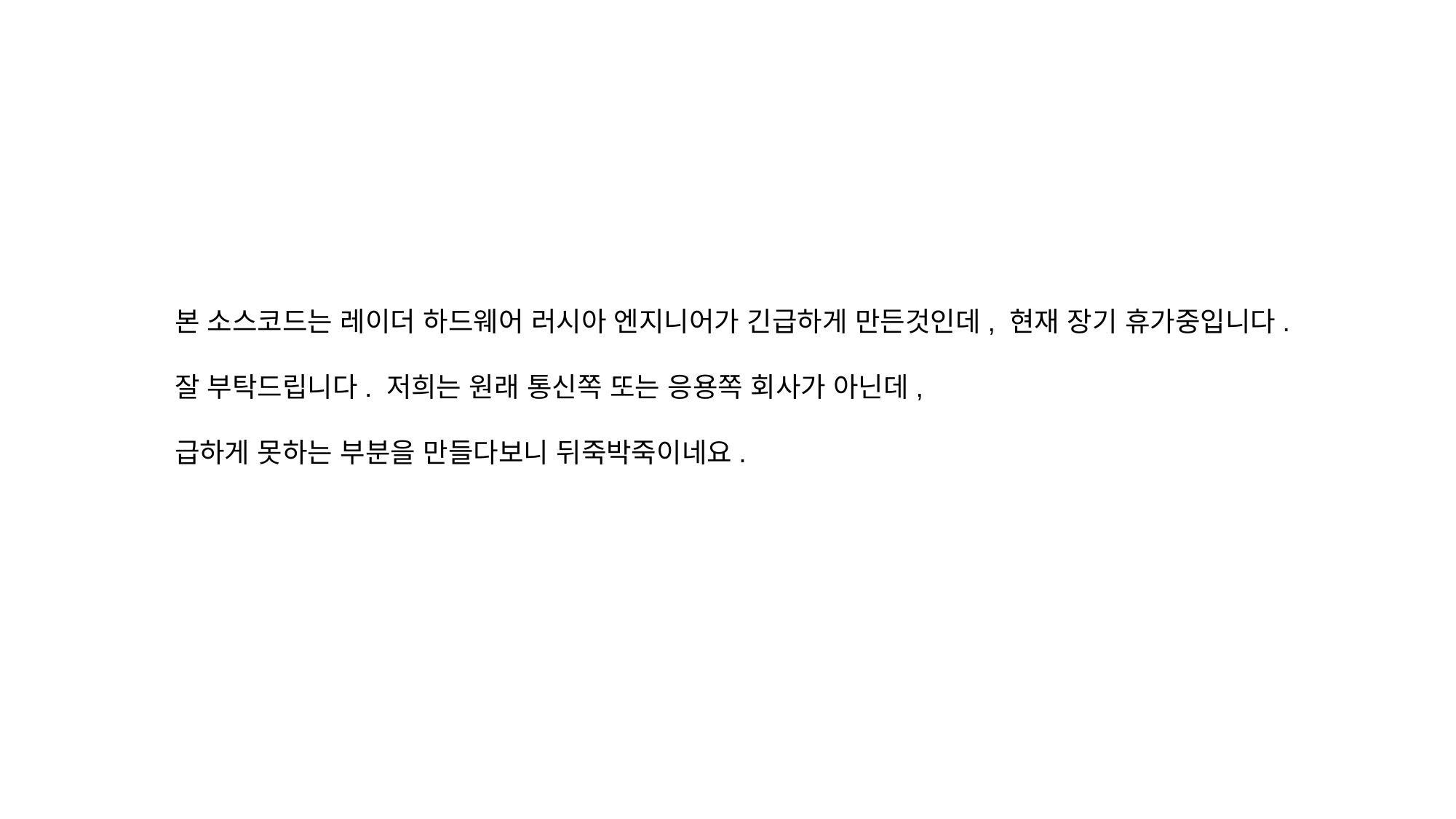

본 소스코드는 레이더 하드웨어 러시아 엔지니어가 긴급하게 만든것인데, 현재 장기 휴가중입니다.

잘 부탁드립니다. 저희는 원래 통신쪽 또는 응용쪽 회사가 아닌데,

급하게 못하는 부분을 만들다보니 뒤죽박죽이네요.